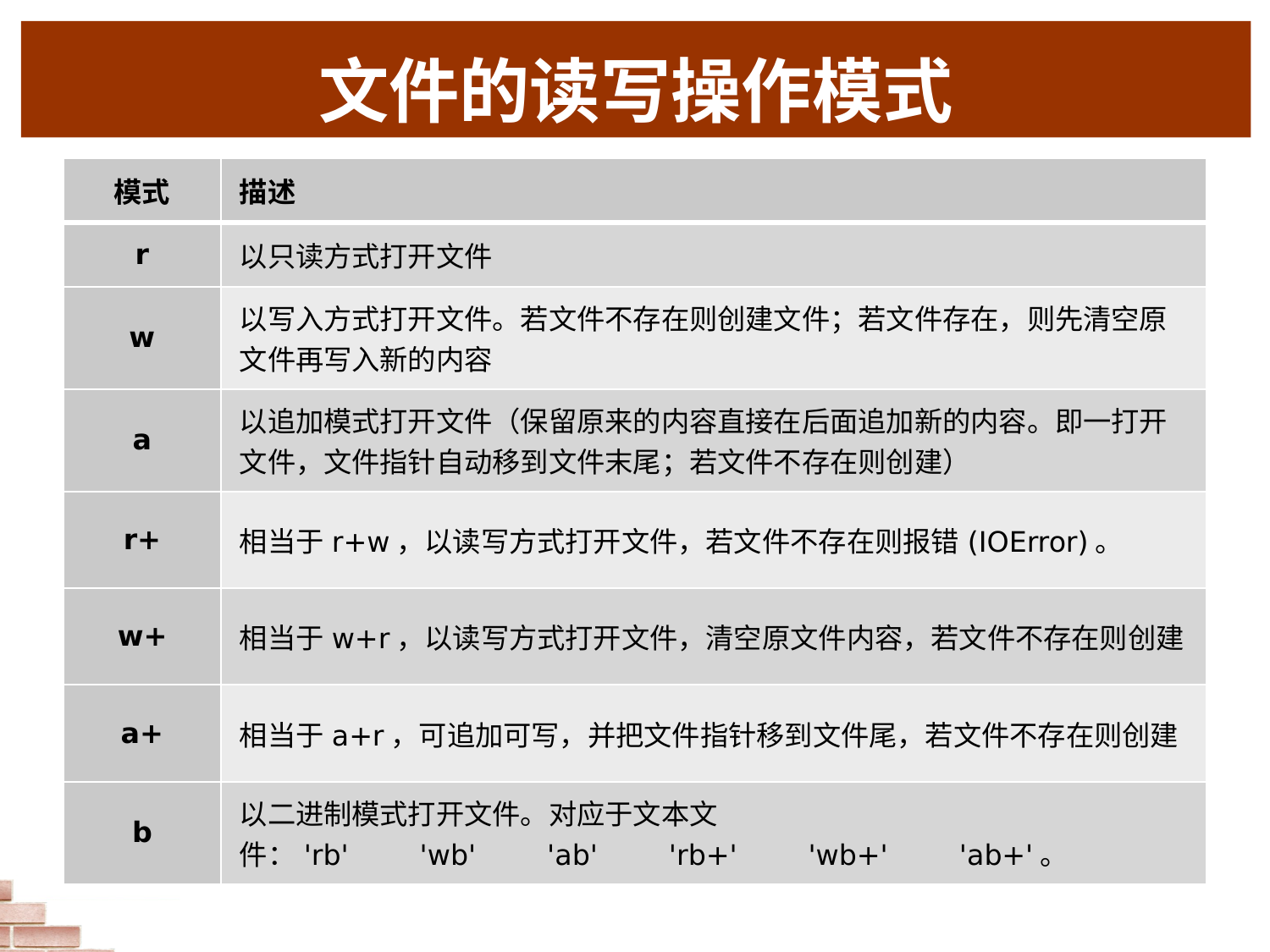

文件的读写操作模式
| 模式 | 描述 |
| --- | --- |
| r | 以只读方式打开文件 |
| w | 以写入方式打开文件。若文件不存在则创建文件；若文件存在，则先清空原文件再写入新的内容 |
| a | 以追加模式打开文件（保留原来的内容直接在后面追加新的内容。即一打开文件，文件指针自动移到文件末尾；若文件不存在则创建） |
| r+ | 相当于r+w，以读写方式打开文件，若文件不存在则报错(IOError)。 |
| w+ | 相当于w+r，以读写方式打开文件，清空原文件内容，若文件不存在则创建 |
| a+ | 相当于a+r，可追加可写，并把文件指针移到文件尾，若文件不存在则创建 |
| b | 以二进制模式打开文件。对应于文本文件：'rb'　　'wb'　　'ab'　　'rb+'　　'wb+'　　'ab+'。 |